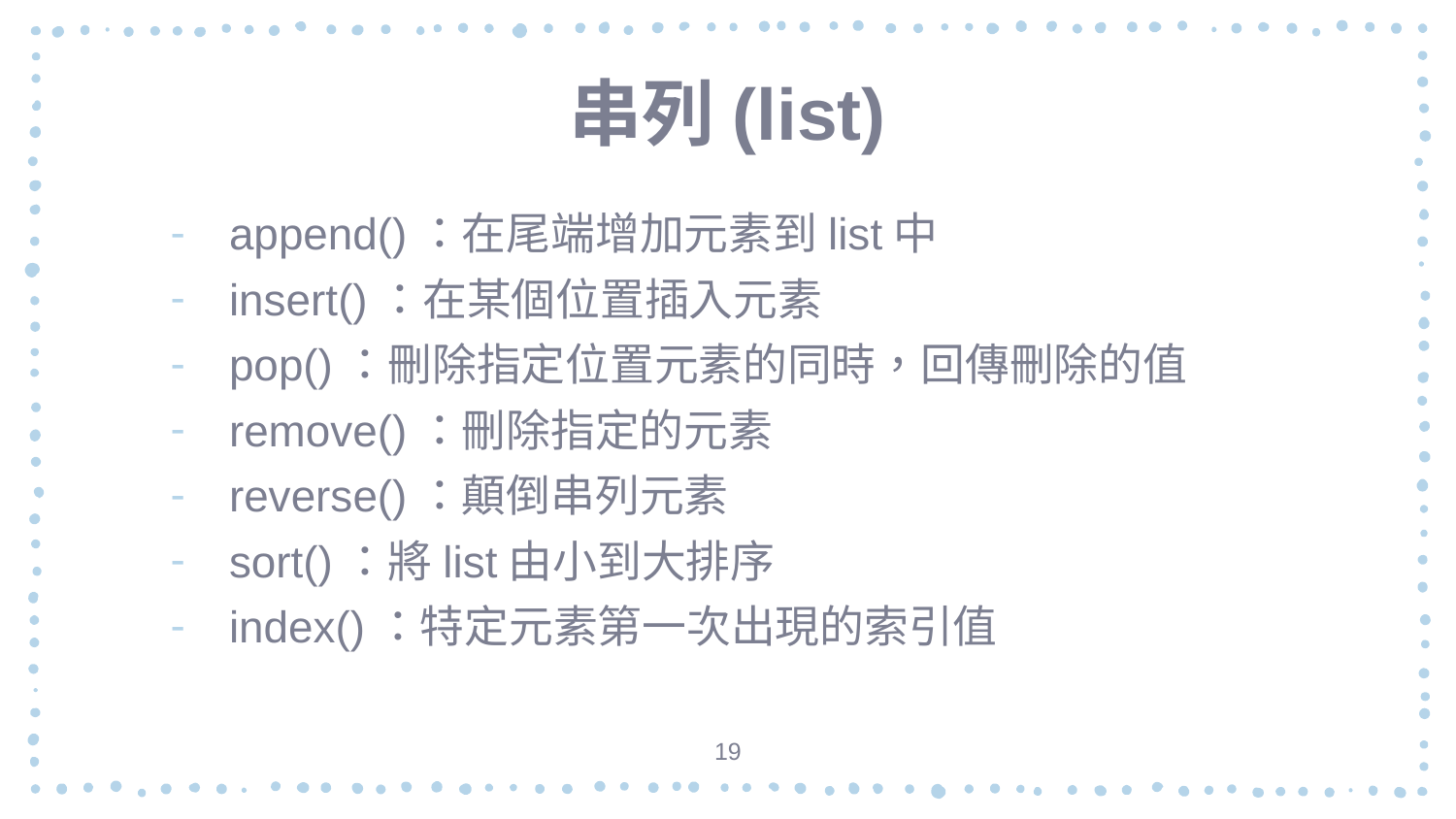

# 串列(list)
append()：在尾端增加元素到list中
insert()：在某個位置插入元素
pop()：刪除指定位置元素的同時，回傳刪除的值
remove()：刪除指定的元素
reverse()：顛倒串列元素
sort()：將list由小到大排序
index()：特定元素第一次出現的索引值
19